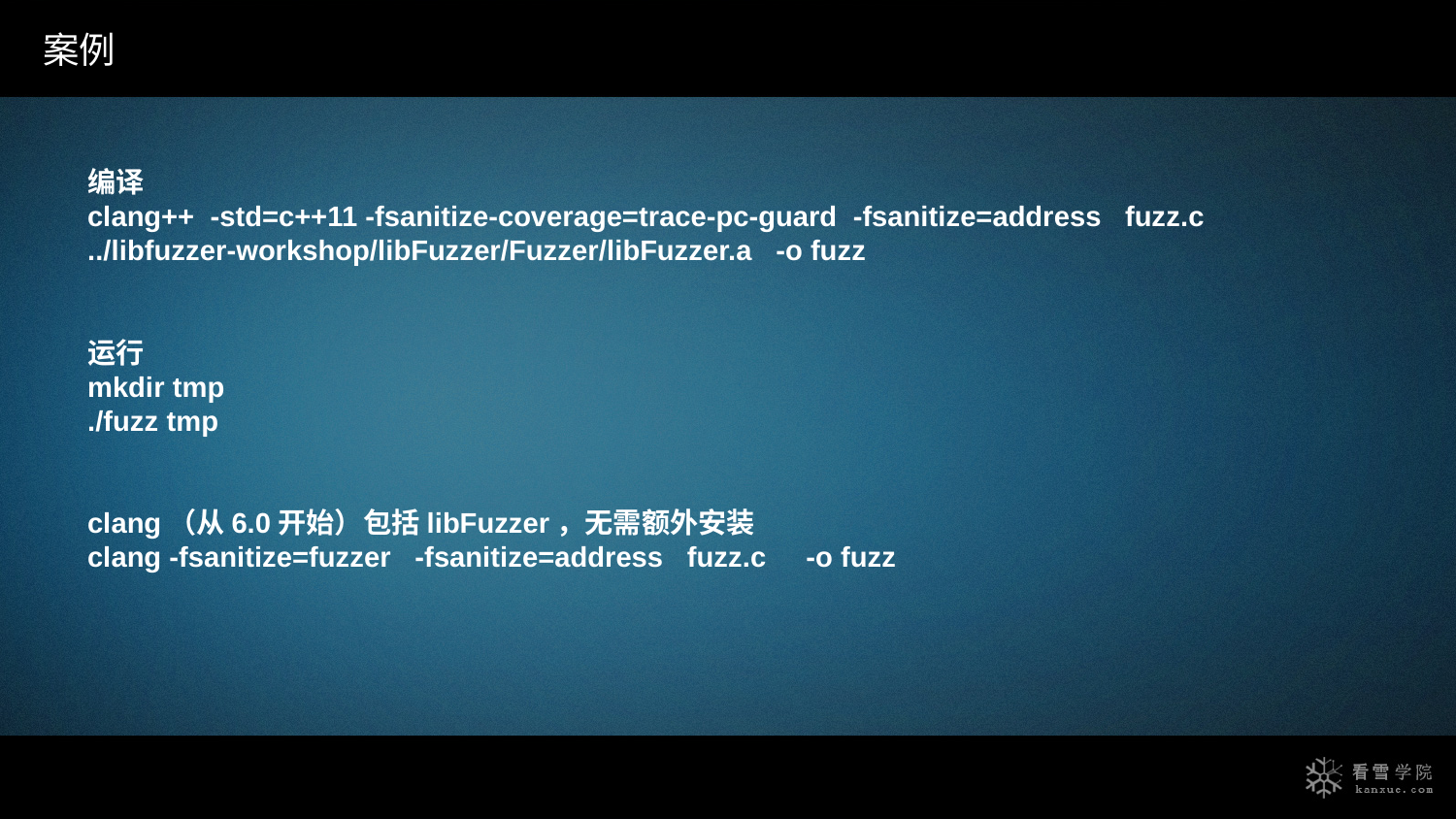

案例
编译
clang++  -std=c++11 -fsanitize-coverage=trace-pc-guard  -fsanitize=address   fuzz.c  ../libfuzzer-workshop/libFuzzer/Fuzzer/libFuzzer.a   -o fuzz

运行
mkdir tmp
./fuzz tmp

clang（从6.0开始）包括libFuzzer，无需额外安装
clang -fsanitize=fuzzer   -fsanitize=address   fuzz.c     -o fuzz